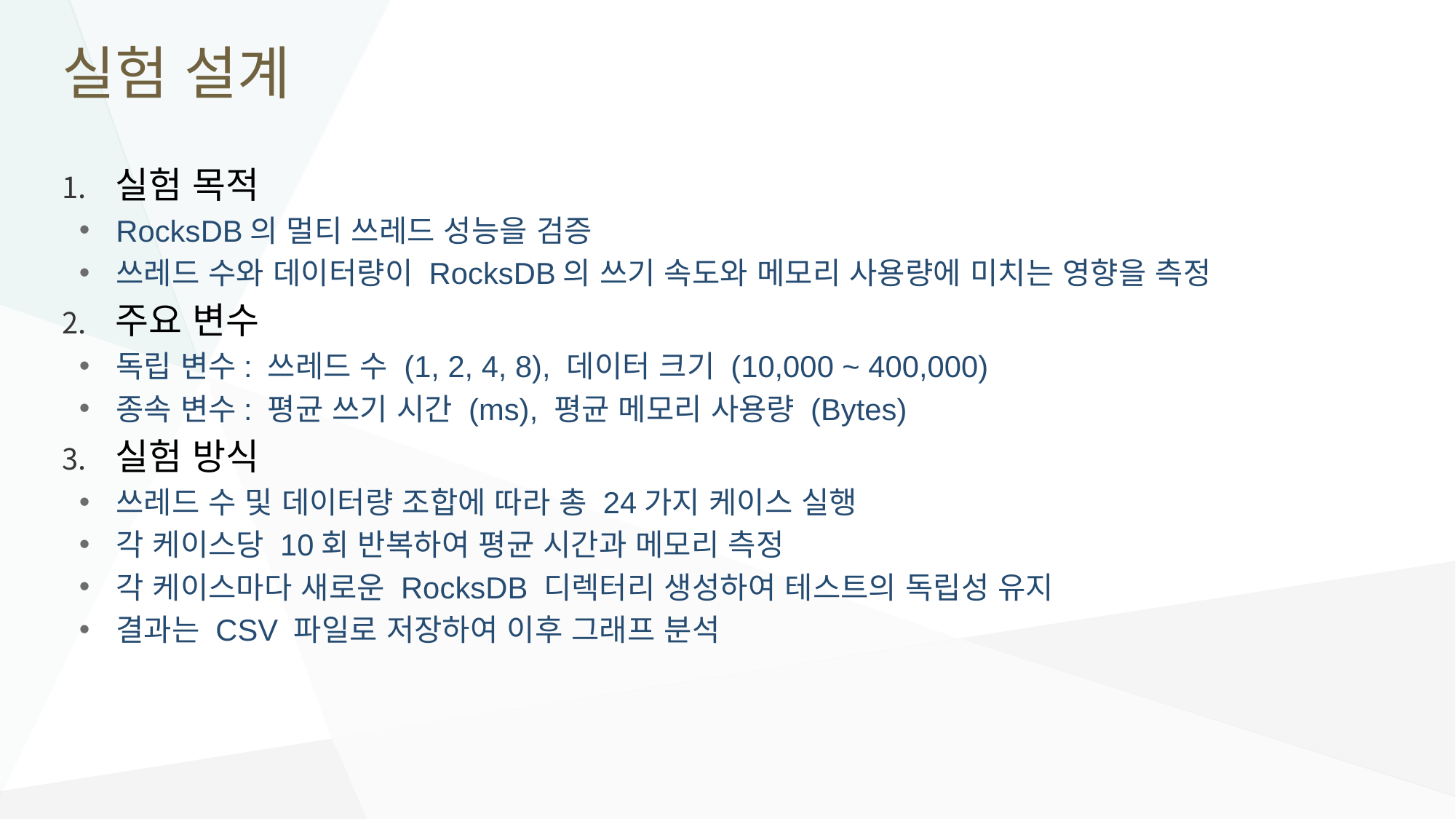

# 실험 설계
실험 목적
RocksDB의 멀티 쓰레드 성능을 검증
쓰레드 수와 데이터량이 RocksDB의 쓰기 속도와 메모리 사용량에 미치는 영향을 측정
주요 변수
독립 변수: 쓰레드 수 (1, 2, 4, 8), 데이터 크기 (10,000 ~ 400,000)
종속 변수: 평균 쓰기 시간 (ms), 평균 메모리 사용량 (Bytes)
실험 방식
쓰레드 수 및 데이터량 조합에 따라 총 24가지 케이스 실행
각 케이스당 10회 반복하여 평균 시간과 메모리 측정
각 케이스마다 새로운 RocksDB 디렉터리 생성하여 테스트의 독립성 유지
결과는 CSV 파일로 저장하여 이후 그래프 분석